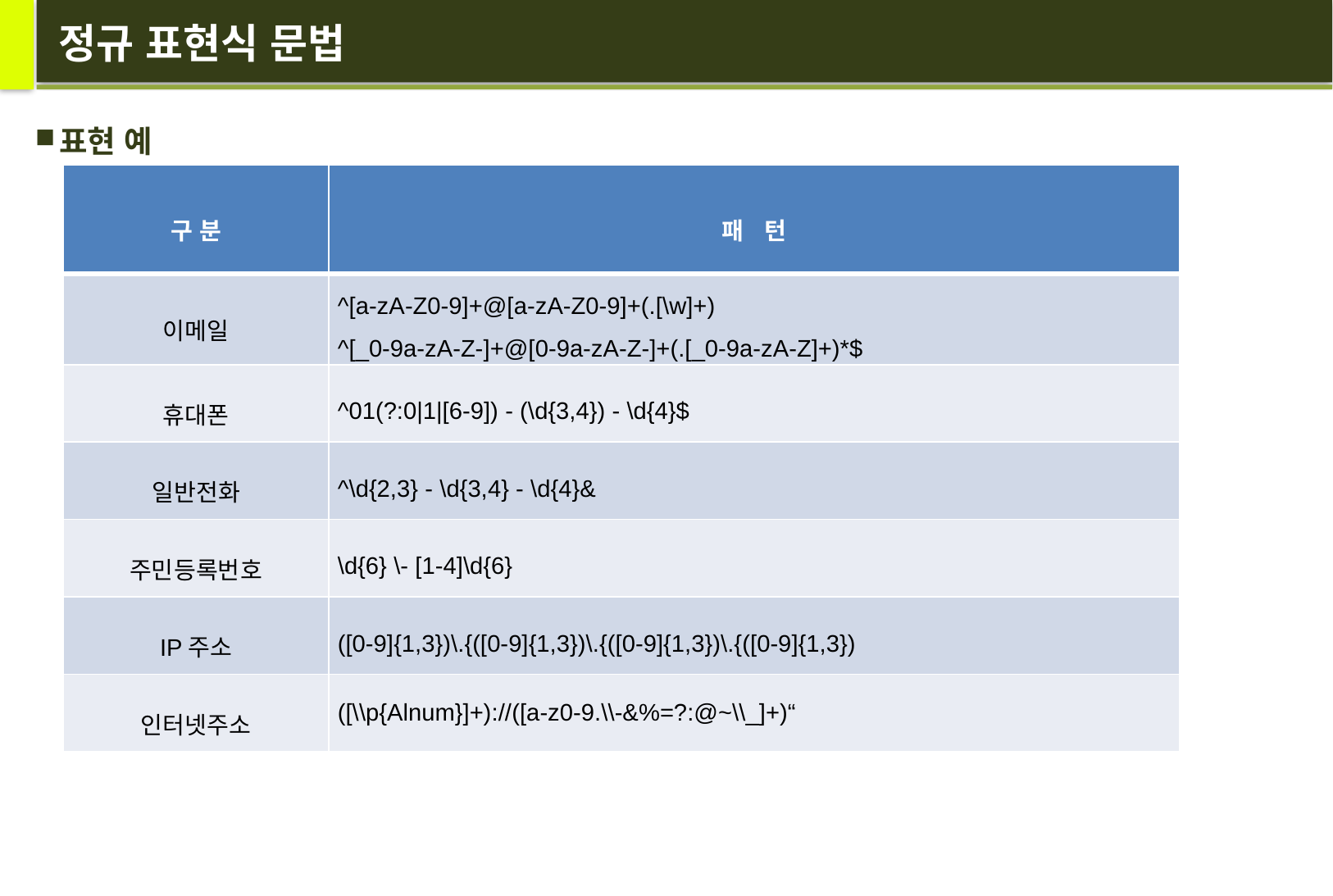

# 정규 표현식 문법
표현 예
| 구 분 | 패 턴 |
| --- | --- |
| 이메일 | ^[a-zA-Z0-9]+@[a-zA-Z0-9]+(.[\w]+) ^[\_0-9a-zA-Z-]+@[0-9a-zA-Z-]+(.[\_0-9a-zA-Z]+)\*$ |
| 휴대폰 | ^01(?:0|1|[6-9]) - (\d{3,4}) - \d{4}$ |
| 일반전화 | ^\d{2,3} - \d{3,4} - \d{4}& |
| 주민등록번호 | \d{6} \- [1-4]\d{6} |
| IP주소 | ([0-9]{1,3})\.{([0-9]{1,3})\.{([0-9]{1,3})\.{([0-9]{1,3}) |
| 인터넷주소 | ([\\p{Alnum}]+)://([a-z0-9.\\-&%=?:@~\\\_]+)“ |